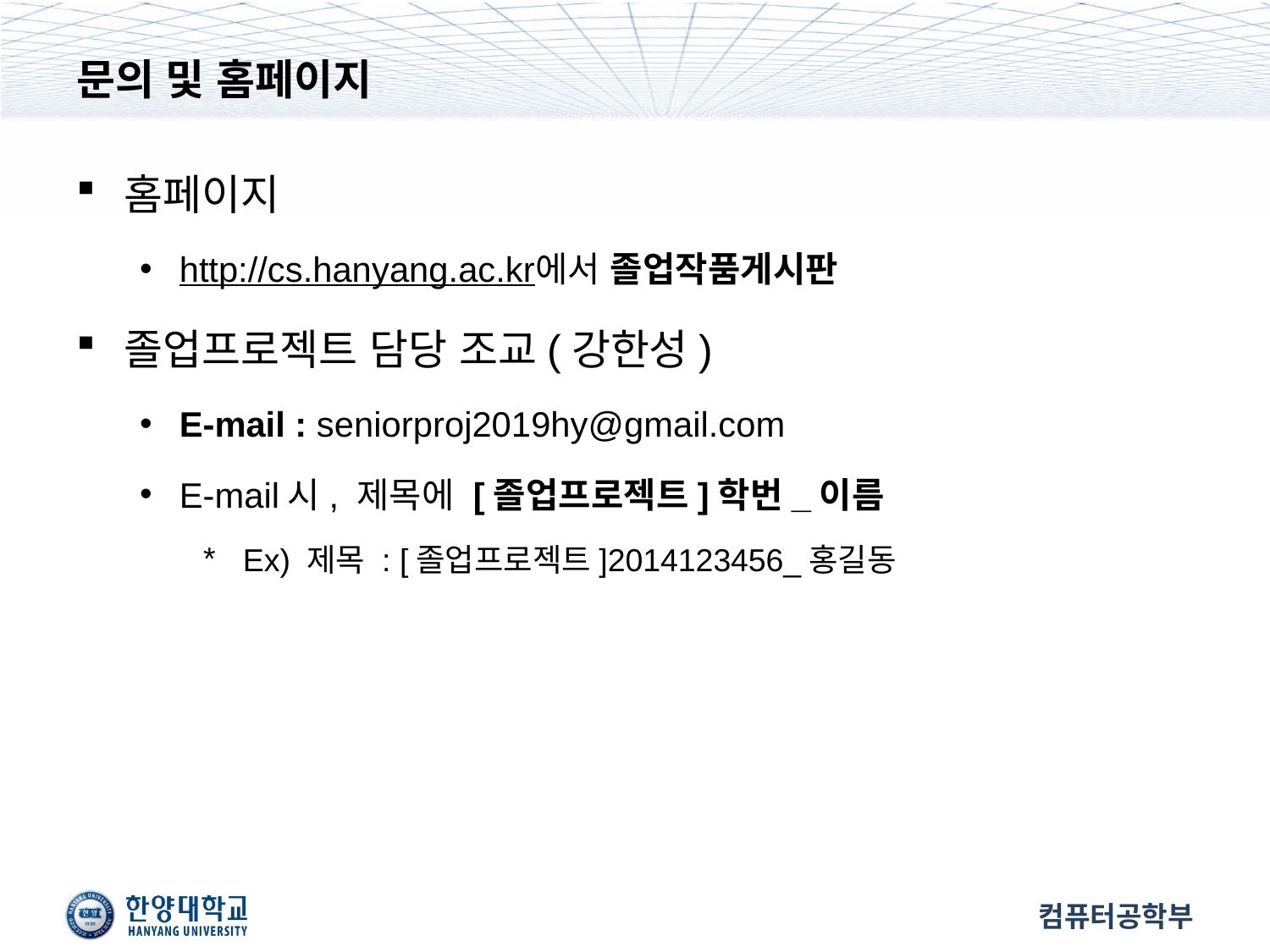

# 문의 및 홈페이지
홈페이지
http://cs.hanyang.ac.kr에서 졸업작품게시판
졸업프로젝트 담당 조교(강한성)
E-mail : seniorproj2019hy@gmail.com
E-mail시, 제목에 [졸업프로젝트]학번_이름
Ex) 제목 : [졸업프로젝트]2014123456_홍길동